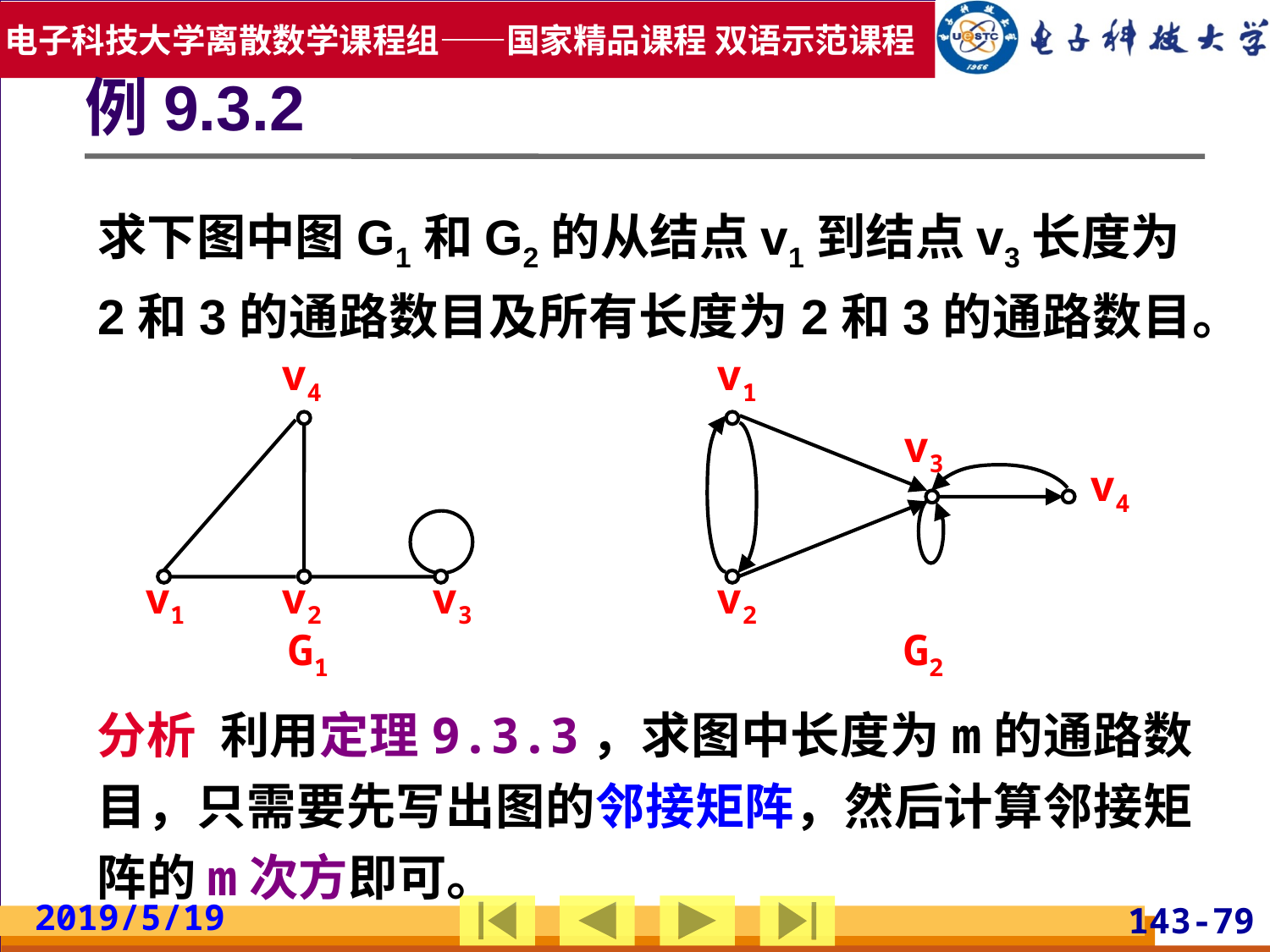

例9.3.2
求下图中图G1和G2的从结点v1到结点v3长度为2和3的通路数目及所有长度为2和3的通路数目。
v4
v1

v3

v4

v1
v2
v3
v2

G1
G2
分析  利用定理9.3.3，求图中长度为m的通路数目，只需要先写出图的邻接矩阵，然后计算邻接矩阵的m次方即可。
2019/5/19